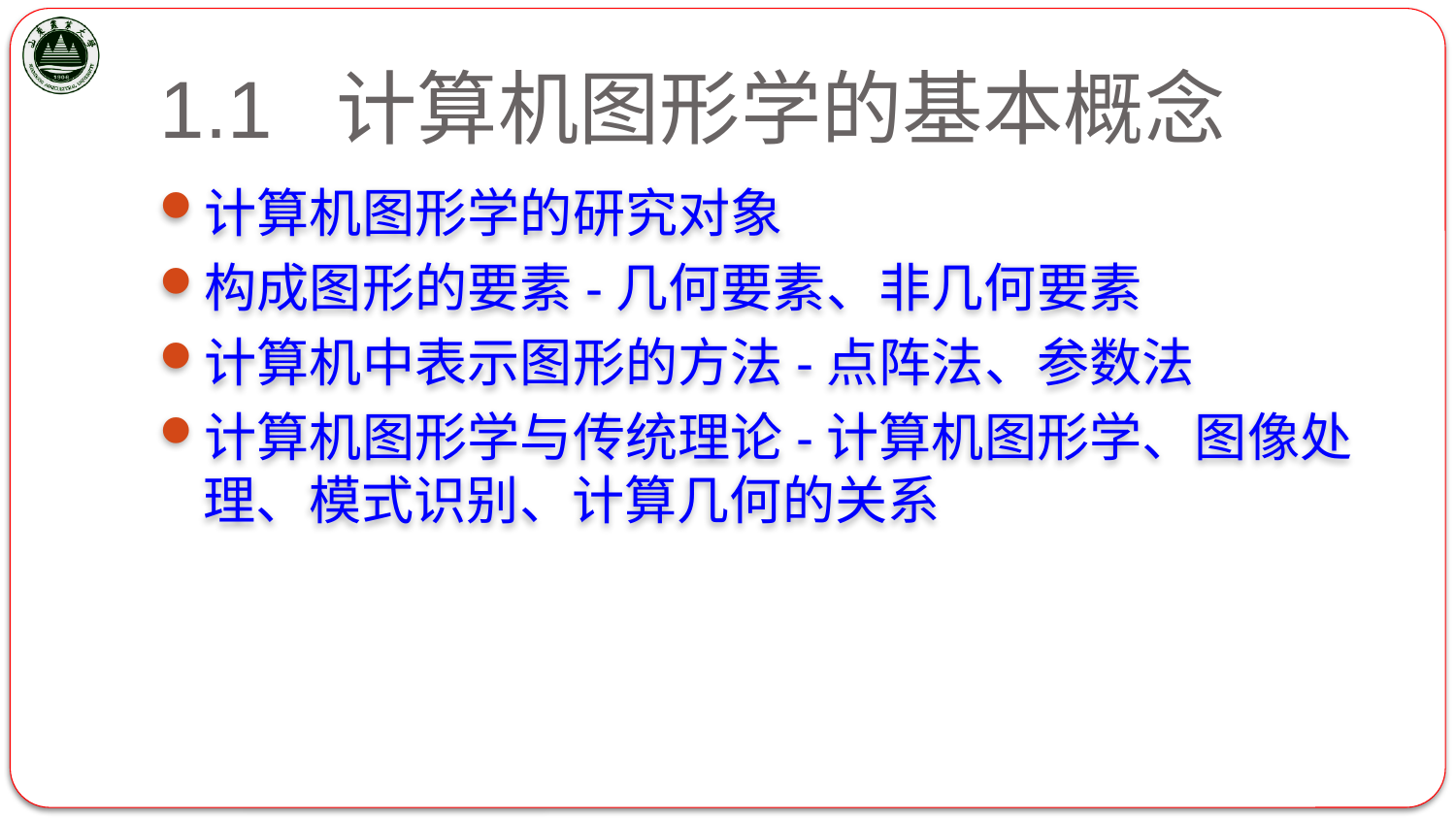

# 1.1  计算机图形学的基本概念
计算机图形学的研究对象
构成图形的要素-几何要素、非几何要素
计算机中表示图形的方法-点阵法、参数法
计算机图形学与传统理论-计算机图形学、图像处理、模式识别、计算几何的关系